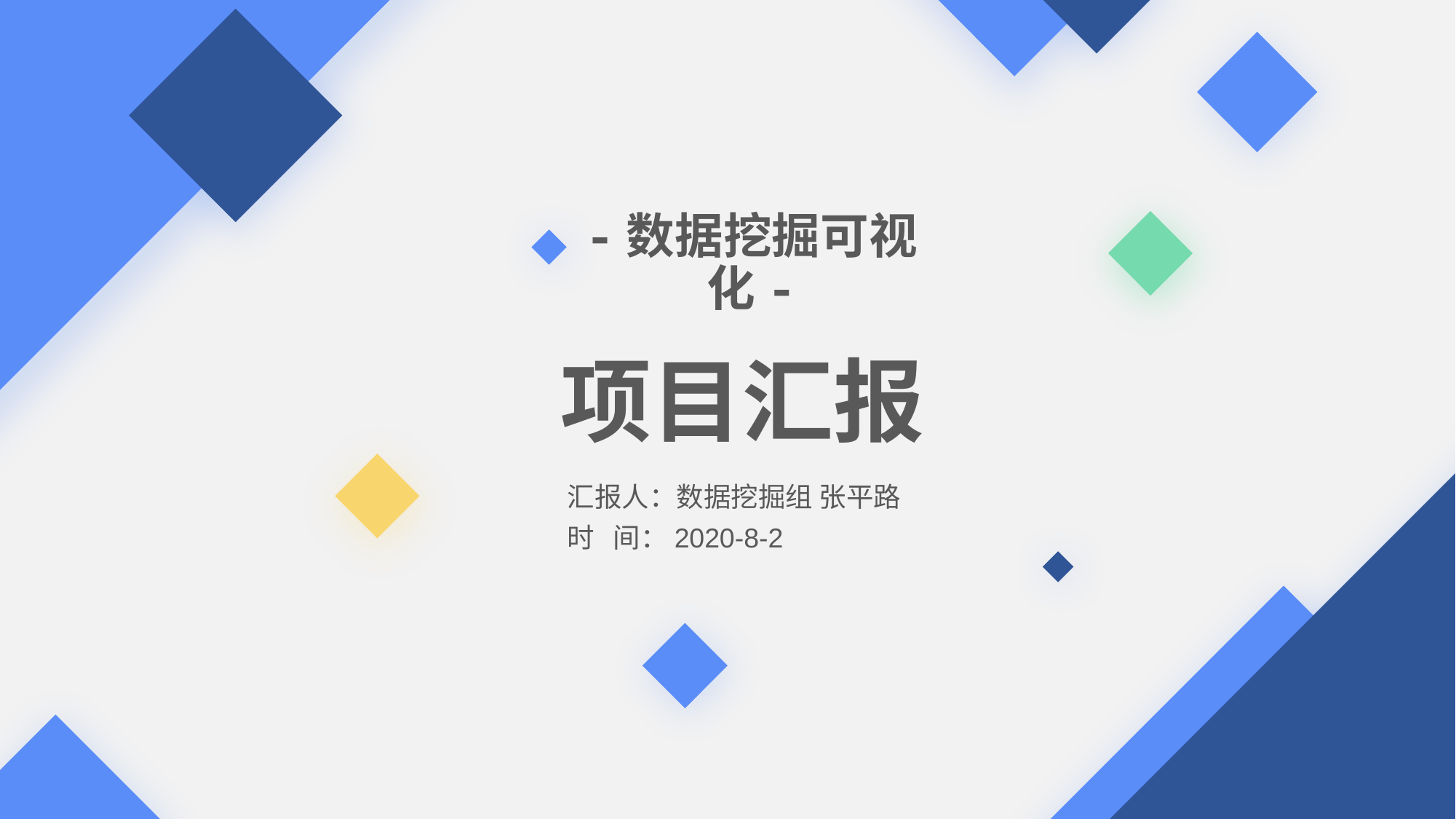

-数据挖掘可视化-

# 项目汇报

汇报人：数据挖掘组 张平路
时   间：2020-8-2